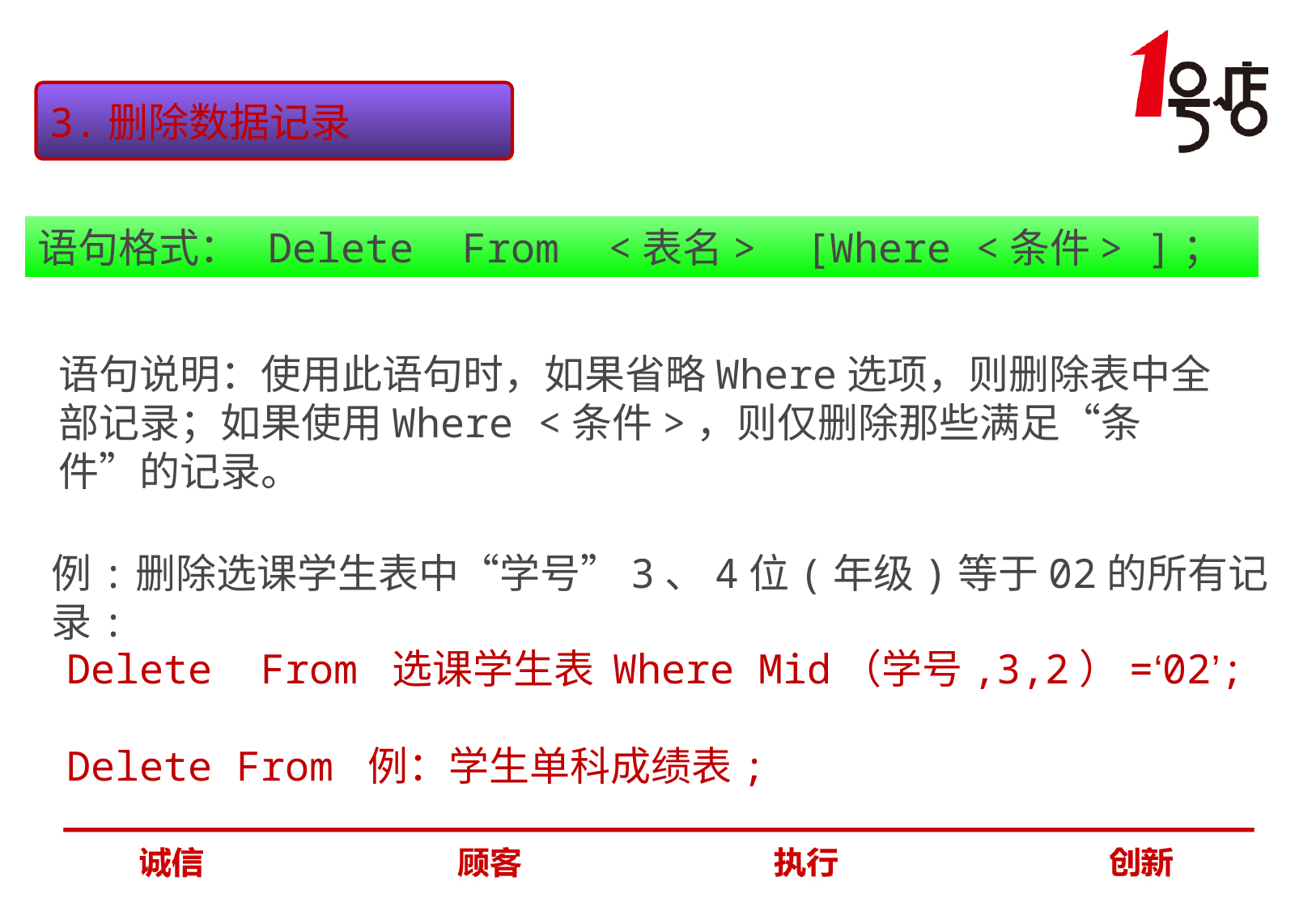

3.删除数据记录
语句格式：  Delete  From  <表名>  [Where <条件> ]；
语句说明：使用此语句时，如果省略Where选项，则删除表中全部记录；如果使用Where <条件>，则仅删除那些满足“条件”的记录。
例:删除选课学生表中“学号”3、4位(年级)等于02的所有记录:
Delete  From 选课学生表 Where Mid（学号,3,2）=‘02’;

Delete From 例：学生单科成绩表;